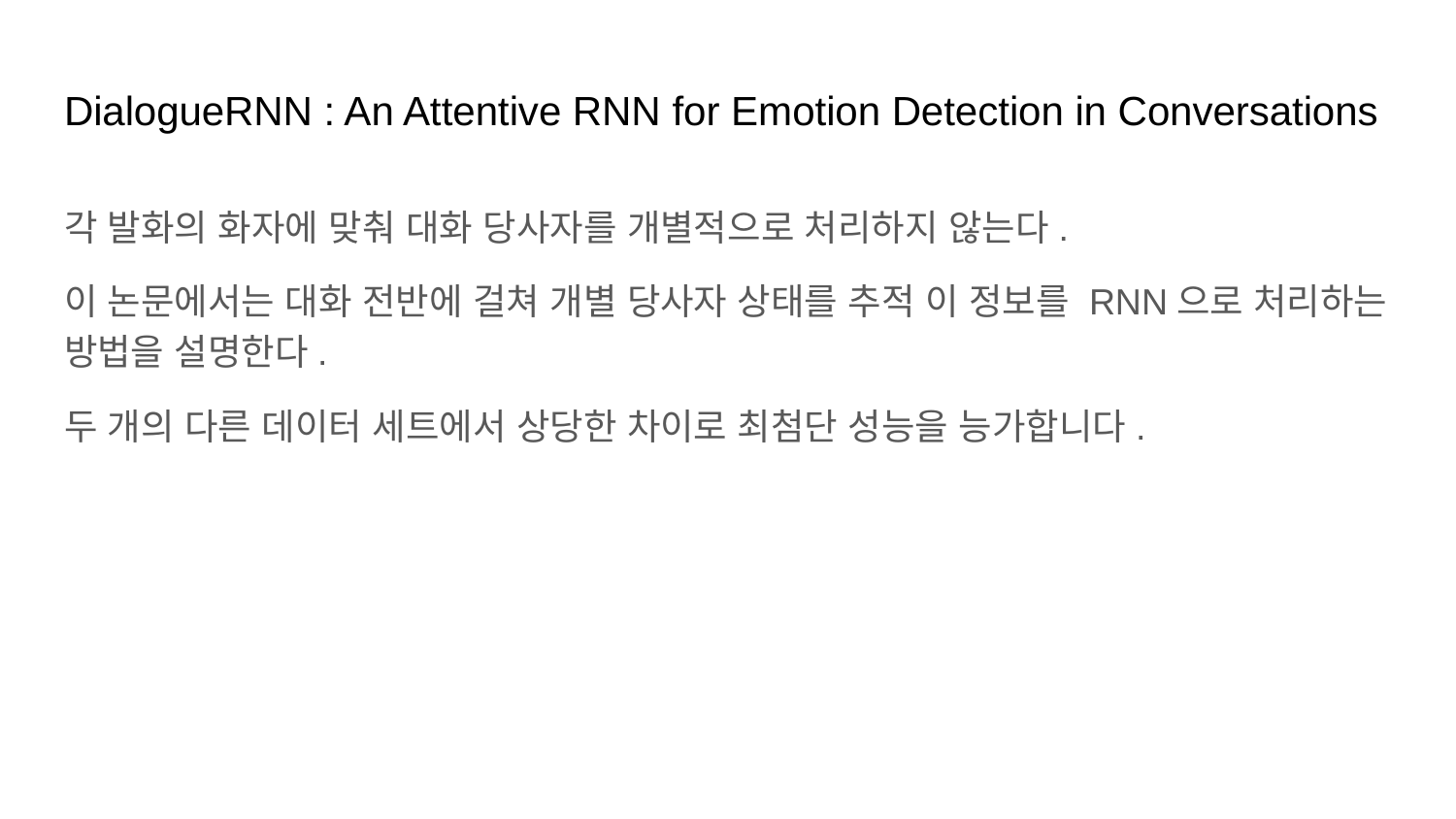

# DialogueRNN : An Attentive RNN for Emotion Detection in Conversations
각 발화의 화자에 맞춰 대화 당사자를 개별적으로 처리하지 않는다.
이 논문에서는 대화 전반에 걸쳐 개별 당사자 상태를 추적 이 정보를 RNN으로 처리하는 방법을 설명한다.
두 개의 다른 데이터 세트에서 상당한 차이로 최첨단 성능을 능가합니다.